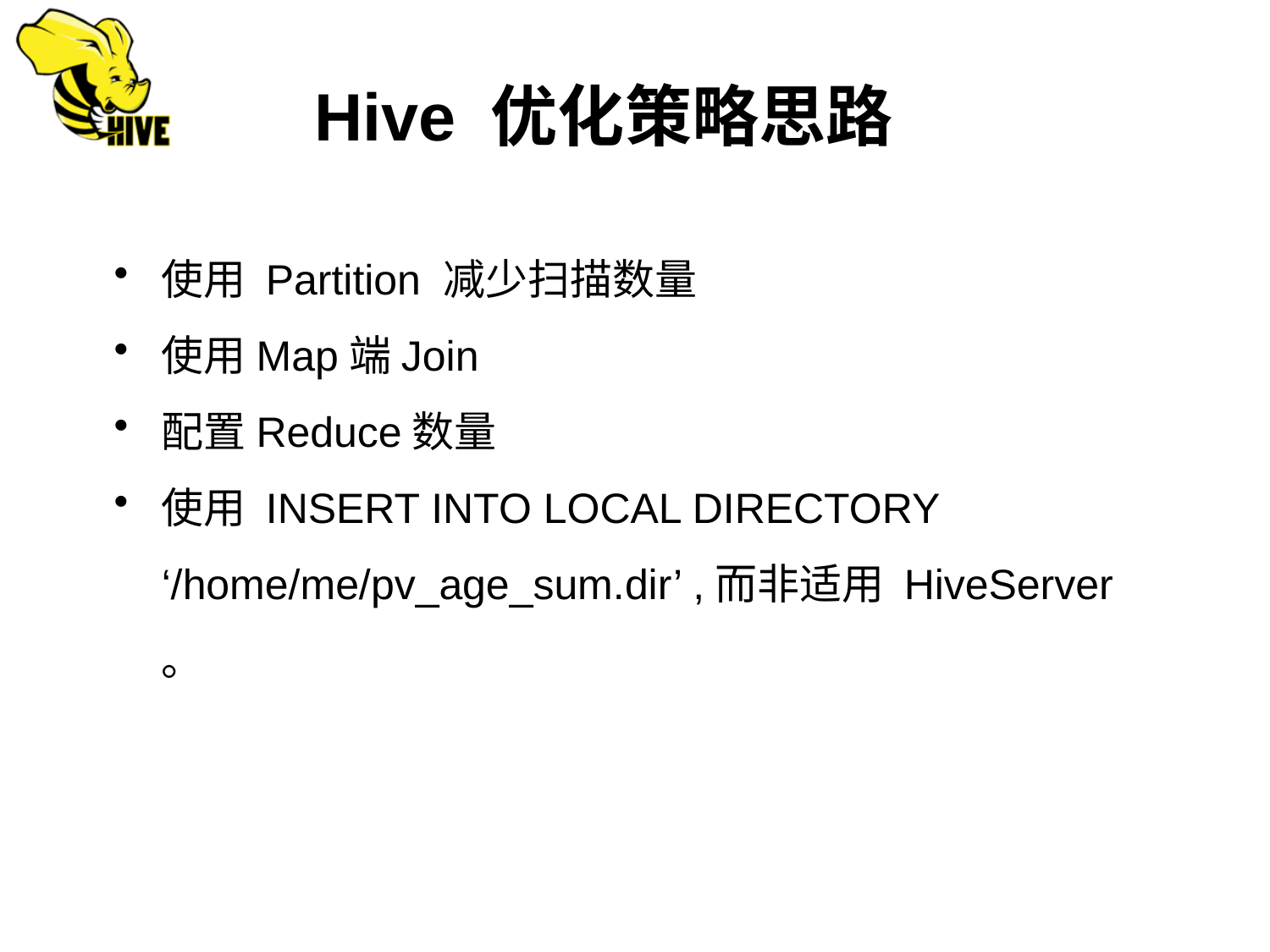

Hive 优化策略思路
使用 Partition 减少扫描数量
使用Map端Join
配置Reduce数量
使用 INSERT INTO LOCAL DIRECTORY ‘/home/me/pv_age_sum.dir’ ,而非适用 HiveServer 。